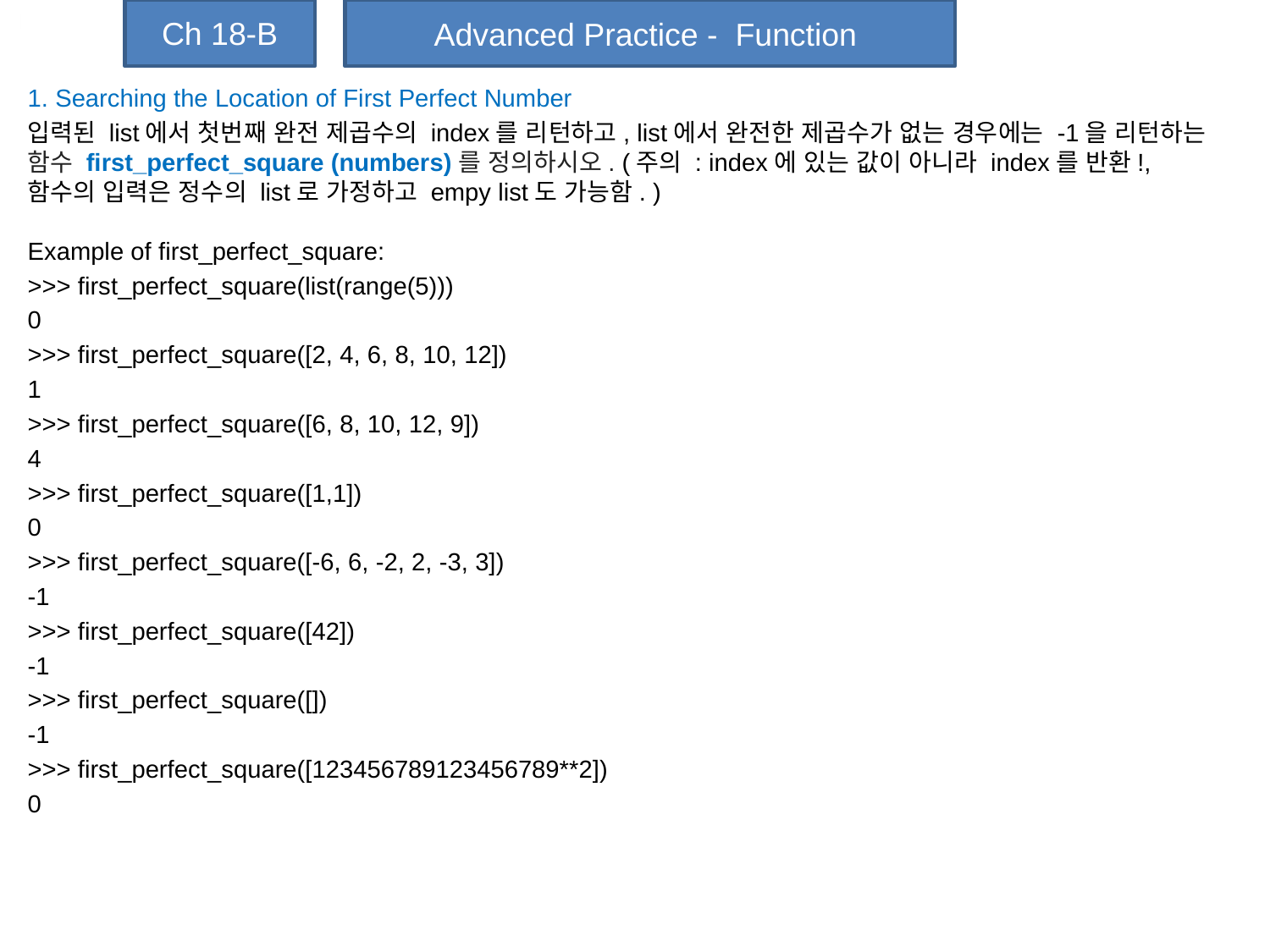

Ch 18-B
Advanced Practice -  Function

1. Searching the Location of First Perfect Number
입력된 list에서 첫번째 완전 제곱수의 index를 리턴하고, list에서 완전한 제곱수가 없는 경우에는 -1을 리턴하는  함수 first_perfect_square (numbers)를 정의하시오. (주의 : index에 있는 값이 아니라 index를 반환!,  함수의 입력은 정수의 list로 가정하고 empy list도 가능함. )

Example of first_perfect_square:
>>> first_perfect_square(list(range(5)))
0
>>> first_perfect_square([2, 4, 6, 8, 10, 12])
1
>>> first_perfect_square([6, 8, 10, 12, 9])
4
>>> first_perfect_square([1,1])
0
>>> first_perfect_square([-6, 6, -2, 2, -3, 3])
-1
>>> first_perfect_square([42])
-1
>>> first_perfect_square([])
-1
>>> first_perfect_square([123456789123456789**2])
0